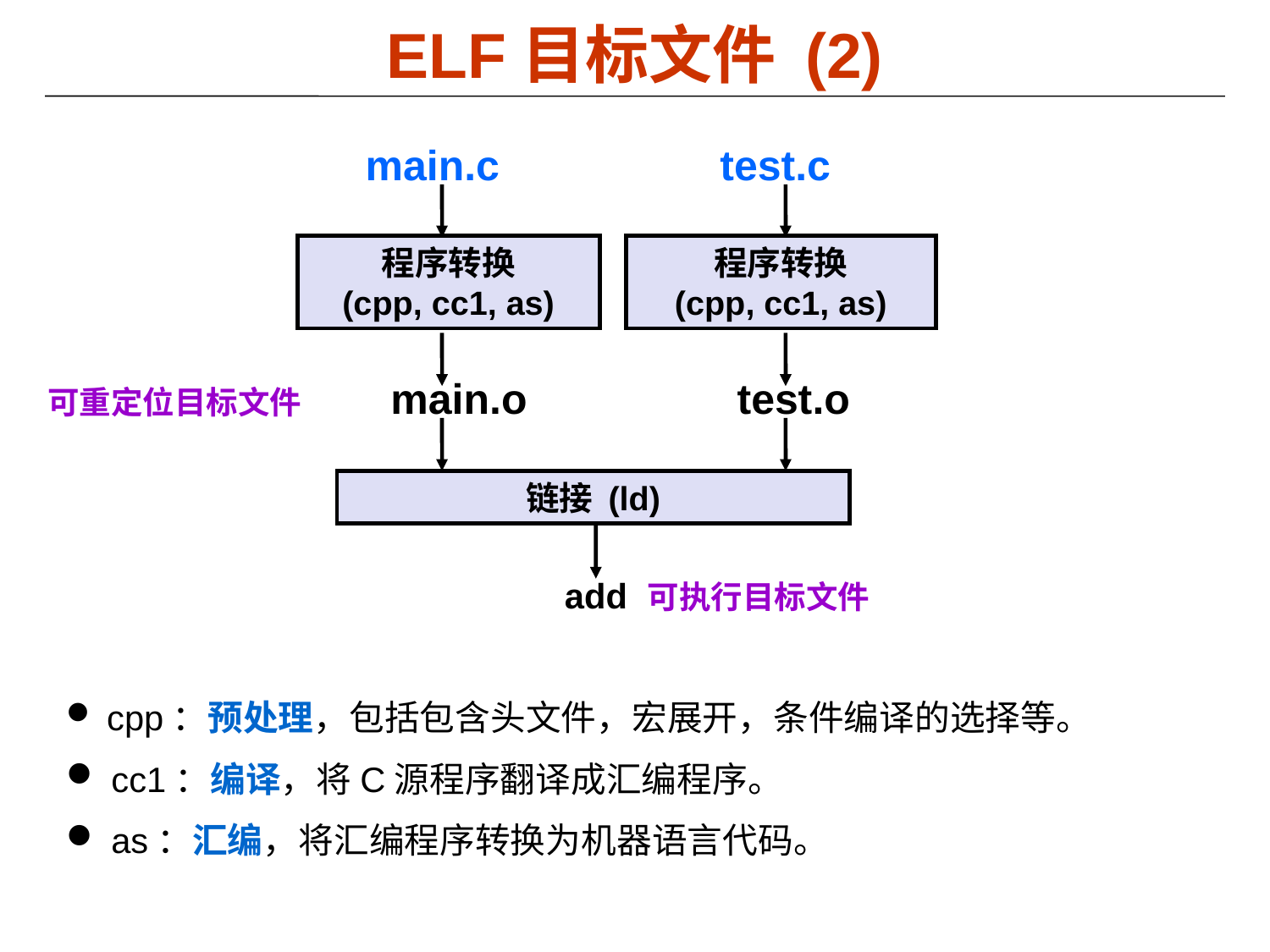

# ELF目标文件 (2)
main.c
test.c

程序转换
(cpp, cc1, as)
程序转换
(cpp, cc1, as)

main.o
test.o
可重定位目标文件

链接 (ld)

add
可执行目标文件
 cpp：预处理，包括包含头文件，宏展开，条件编译的选择等。
 cc1：编译，将C源程序翻译成汇编程序。
 as：汇编，将汇编程序转换为机器语言代码。